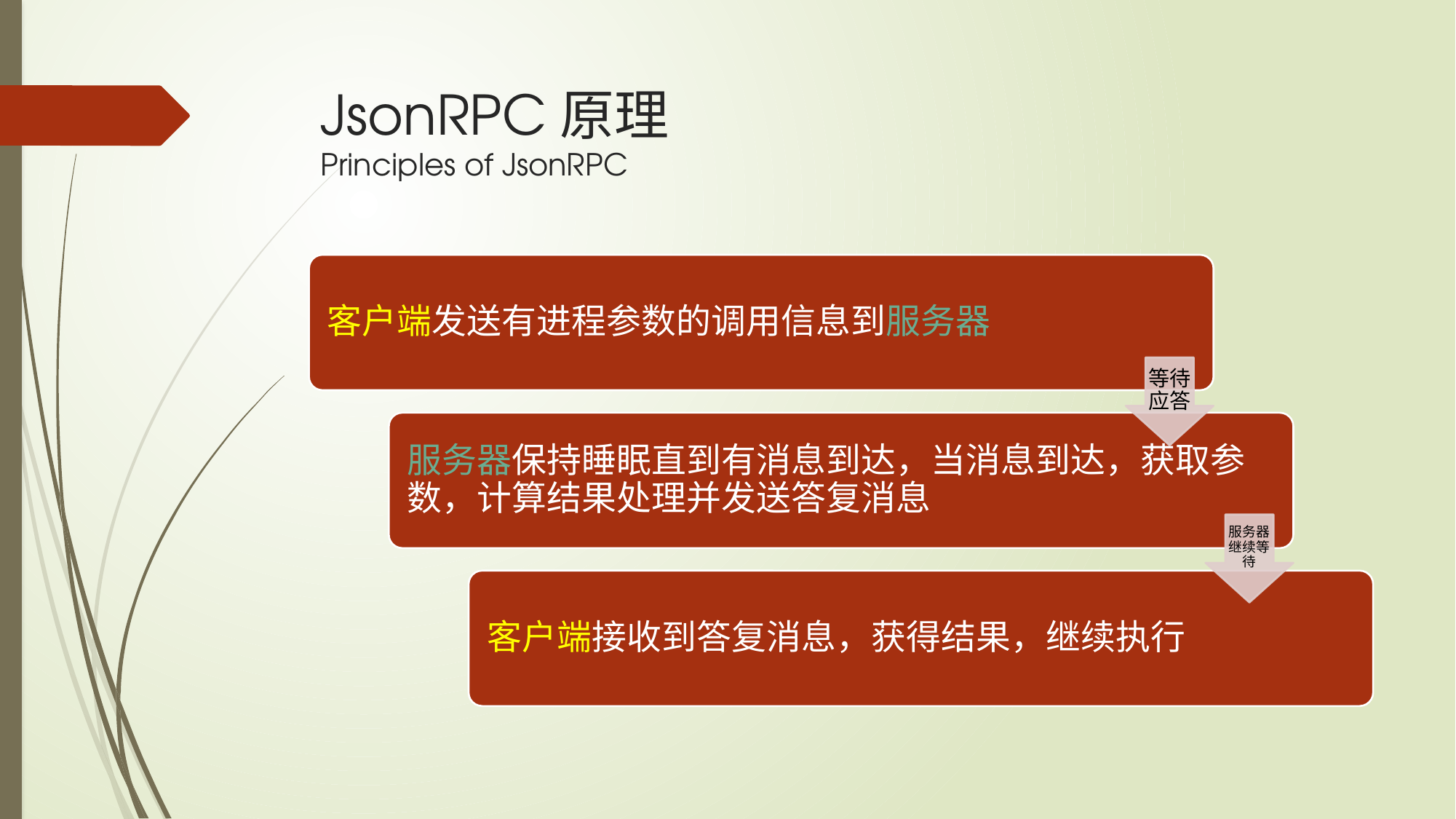

# JsonRPC原理 Principles of JsonRPC
客户端发送有进程参数的调用信息到服务器
服务器保持睡眠直到有消息到达，当消息到达，获取参数，计算结果处理并发送答复消息
客户端接收到答复消息，获得结果，继续执行
等待应答
服务器继续等待